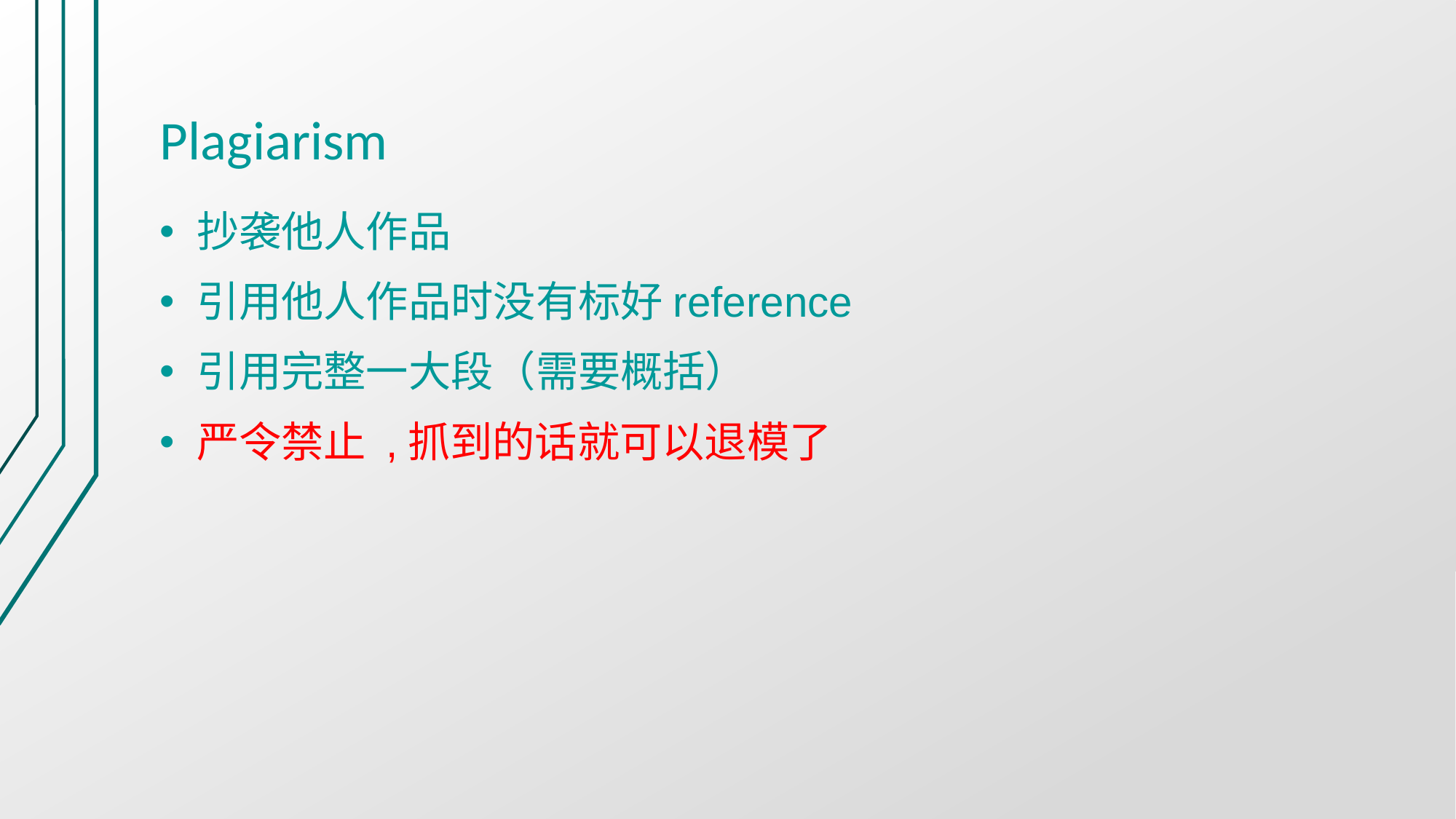

# Plagiarism
抄袭他人作品
引用他人作品时没有标好reference
引用完整一大段（需要概括）
严令禁止 ,抓到的话就可以退模了